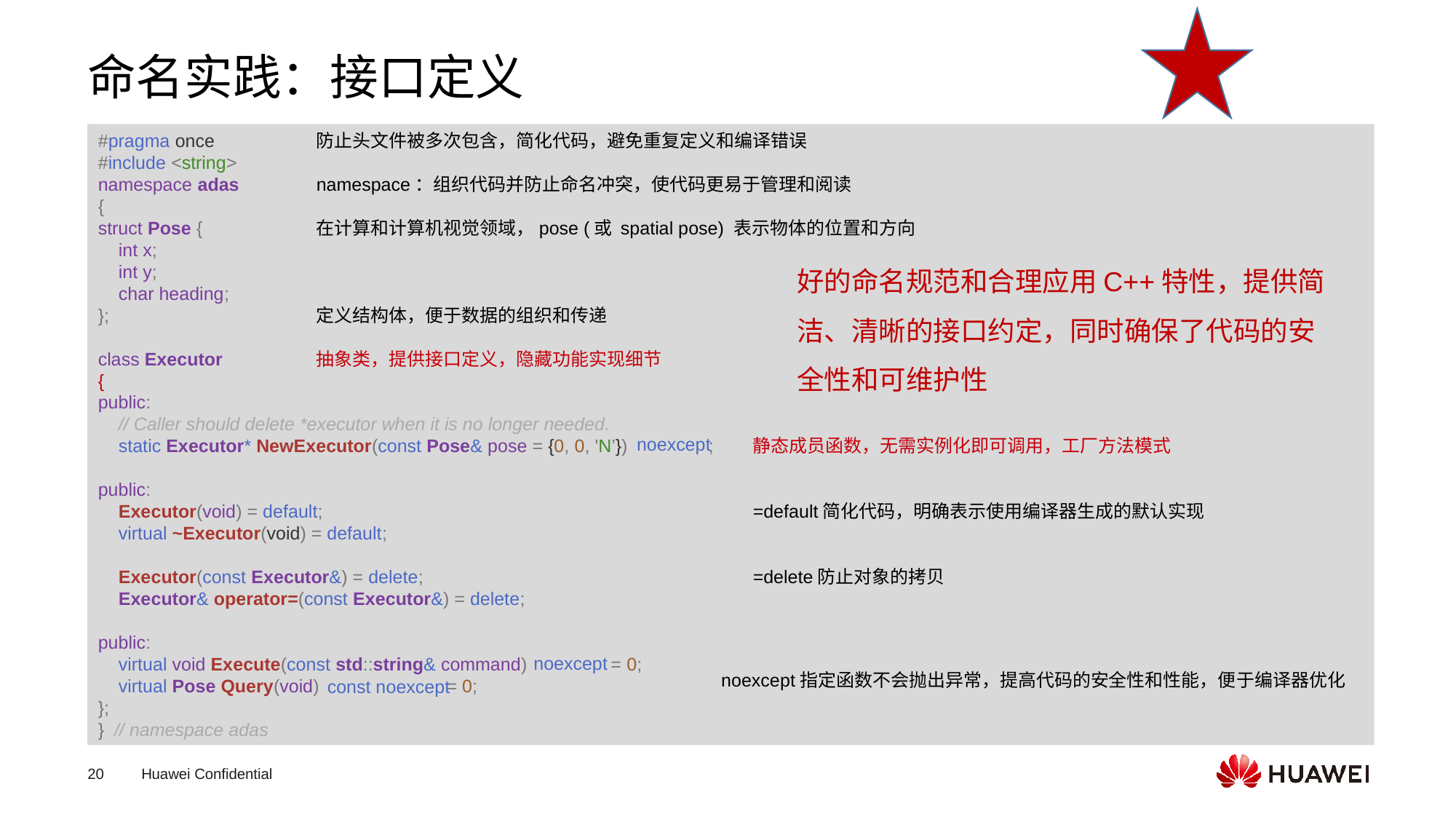

# 命名实践：接口定义
#pragma once	防止头文件被多次包含，简化代码，避免重复定义和编译错误
#include <string>
namespace adas	namespace：组织代码并防止命名冲突，使代码更易于管理和阅读
{
struct Pose {		在计算和计算机视觉领域，pose (或 spatial pose) 表示物体的位置和方向
    int x;
    int y;
    char heading;
};		定义结构体，便于数据的组织和传递
class Executor	抽象类，提供接口定义，隐藏功能实现细节
{
public:
    // Caller should delete *executor when it is no longer needed.
    static Executor* NewExecutor(const Pose& pose = {0, 0, 'N’})                ;	静态成员函数，无需实例化即可调用，工厂方法模式
public:
    Executor(void) = default;				=default简化代码，明确表示使用编译器生成的默认实现
    virtual ~Executor(void) = default;
    Executor(const Executor&) = delete;				=delete防止对象的拷贝
    Executor& operator=(const Executor&) = delete;
public:
    virtual void Execute(const std::string& command)	               = 0;
    virtual Pose Query(void)                         = 0;
};
}  // namespace adas
好的命名规范和合理应用C++特性，提供简洁、清晰的接口约定，同时确保了代码的安全性和可维护性
noexcept
noexcept
noexcept指定函数不会抛出异常，提高代码的安全性和性能，便于编译器优化
const noexcept